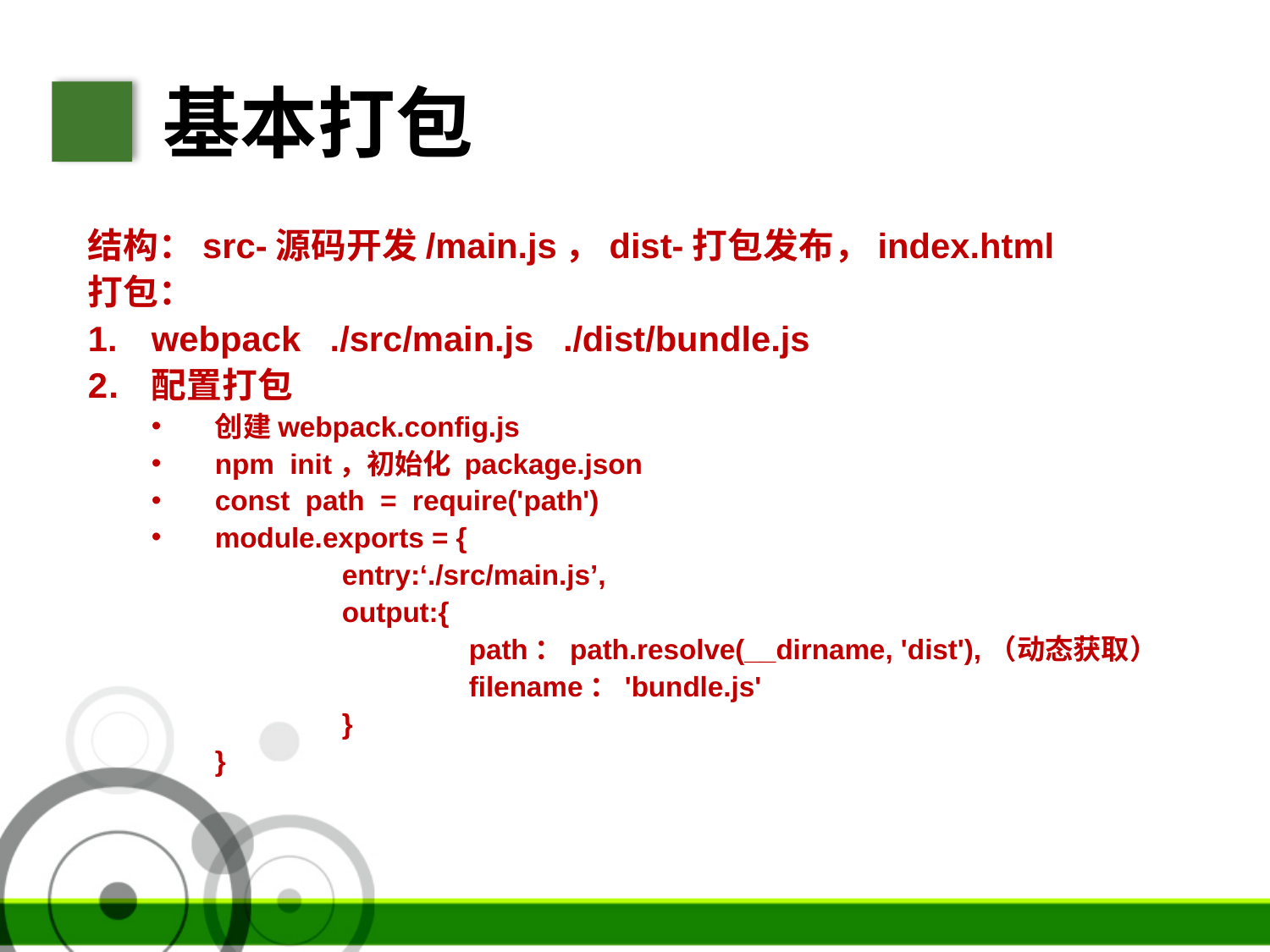

基本打包

结构：src-源码开发/main.js，dist-打包发布，index.html
打包：
webpack   ./src/main.js   ./dist/bundle.js
配置打包
创建webpack.config.js
npm  init，初始化 package.json
const  path  =  require('path')
module.exports = {
	entry:‘./src/main.js’,
	output:{
		path：path.resolve(__dirname, 'dist'),（动态获取）
		filename：'bundle.js'
	}
}